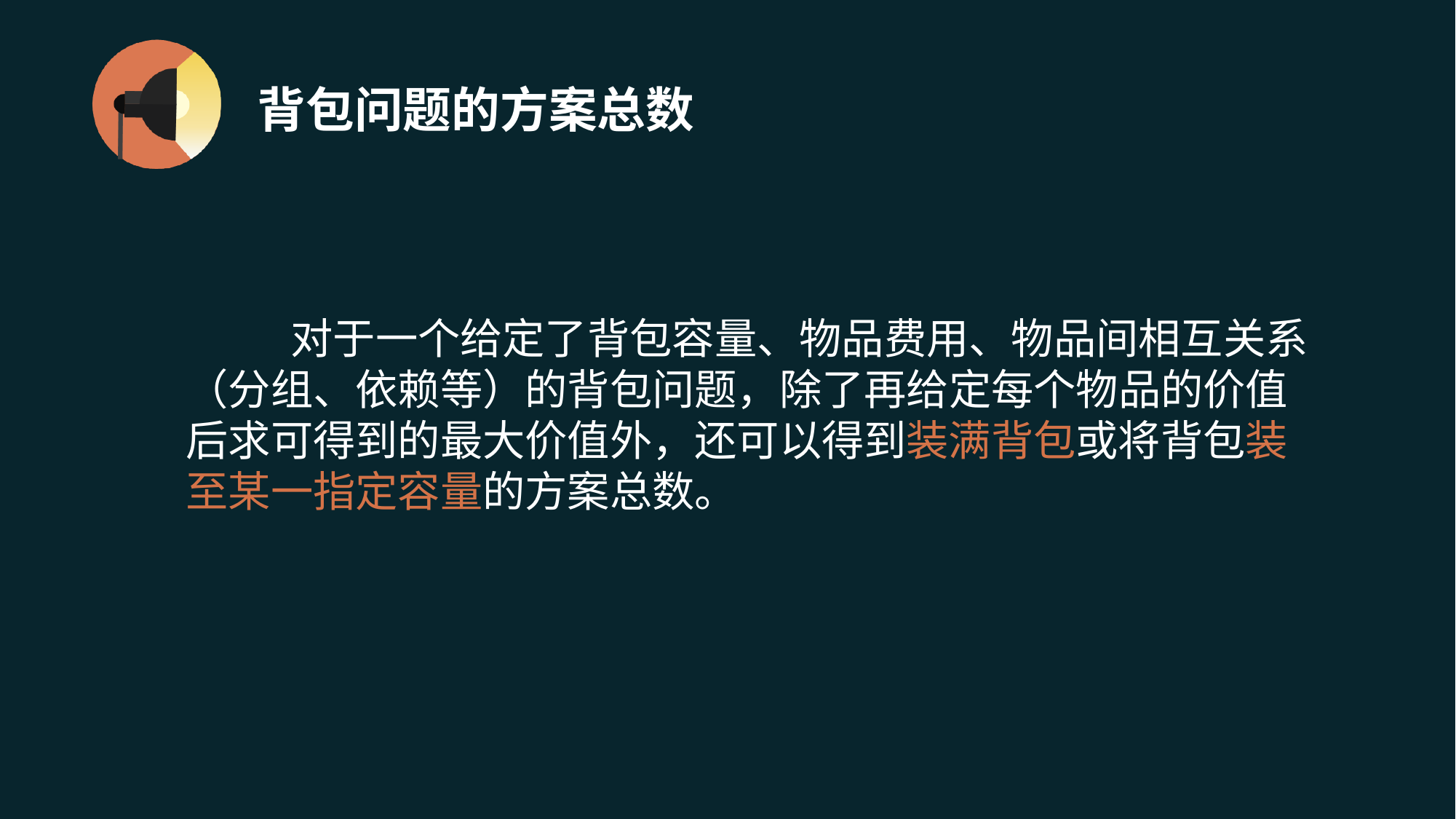

# 背包问题的方案总数
          对于一个给定了背包容量、物品费用、物品间相互关系（分组、依赖等）的背包问题，除了再给定每个物品的价值后求可得到的最大价值外，还可以得到装满背包或将背包装至某一指定容量的方案总数。